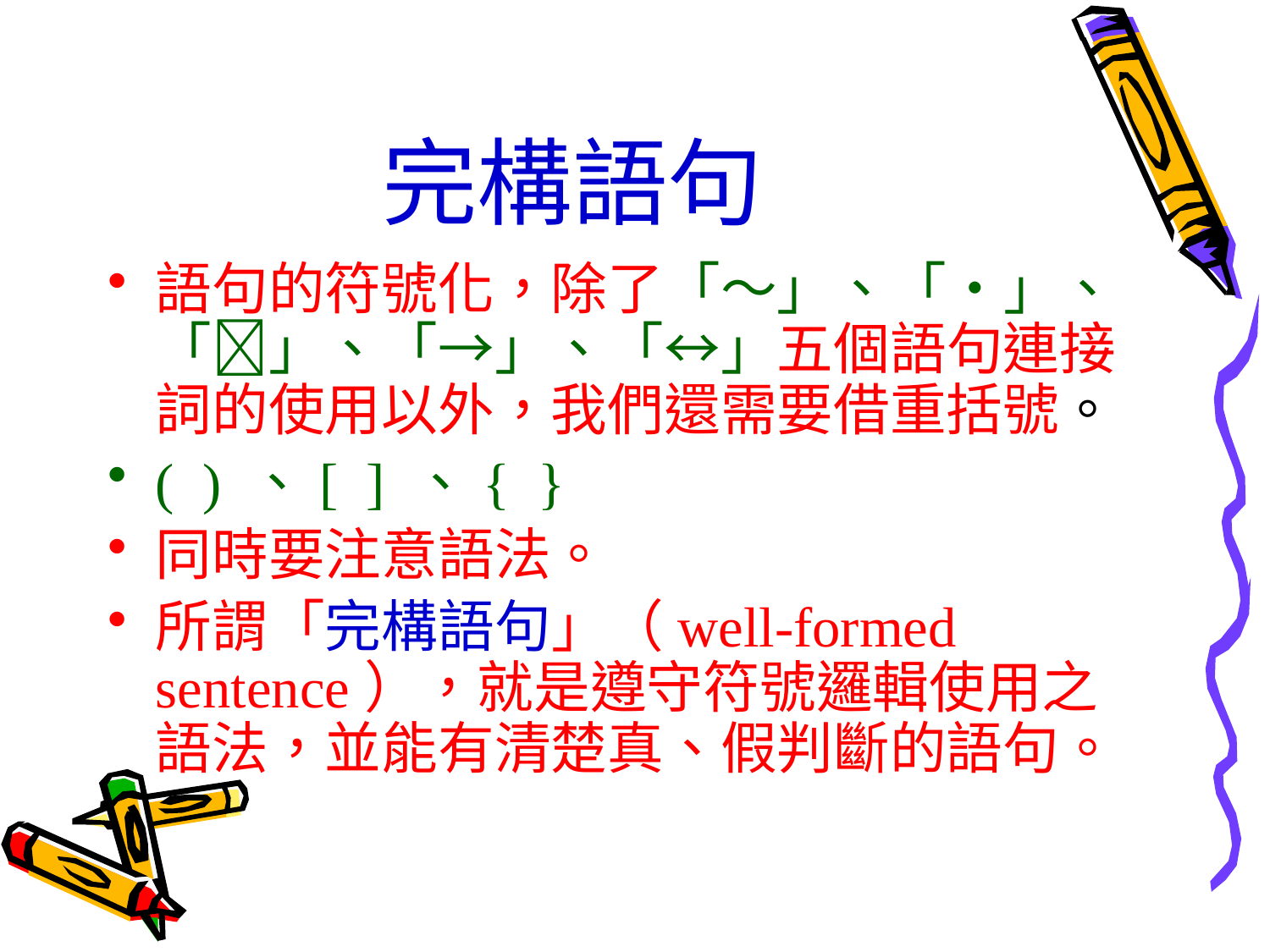

# 完構語句
語句的符號化，除了「～」、「‧」、「∨」、「→」、「↔︎」五個語句連接詞的使用以外，我們還需要借重括號。
(  ) 、[  ] 、{  }
同時要注意語法。
所謂「完構語句」（well-formed sentence），就是遵守符號邏輯使用之語法，並能有清楚真、假判斷的語句。